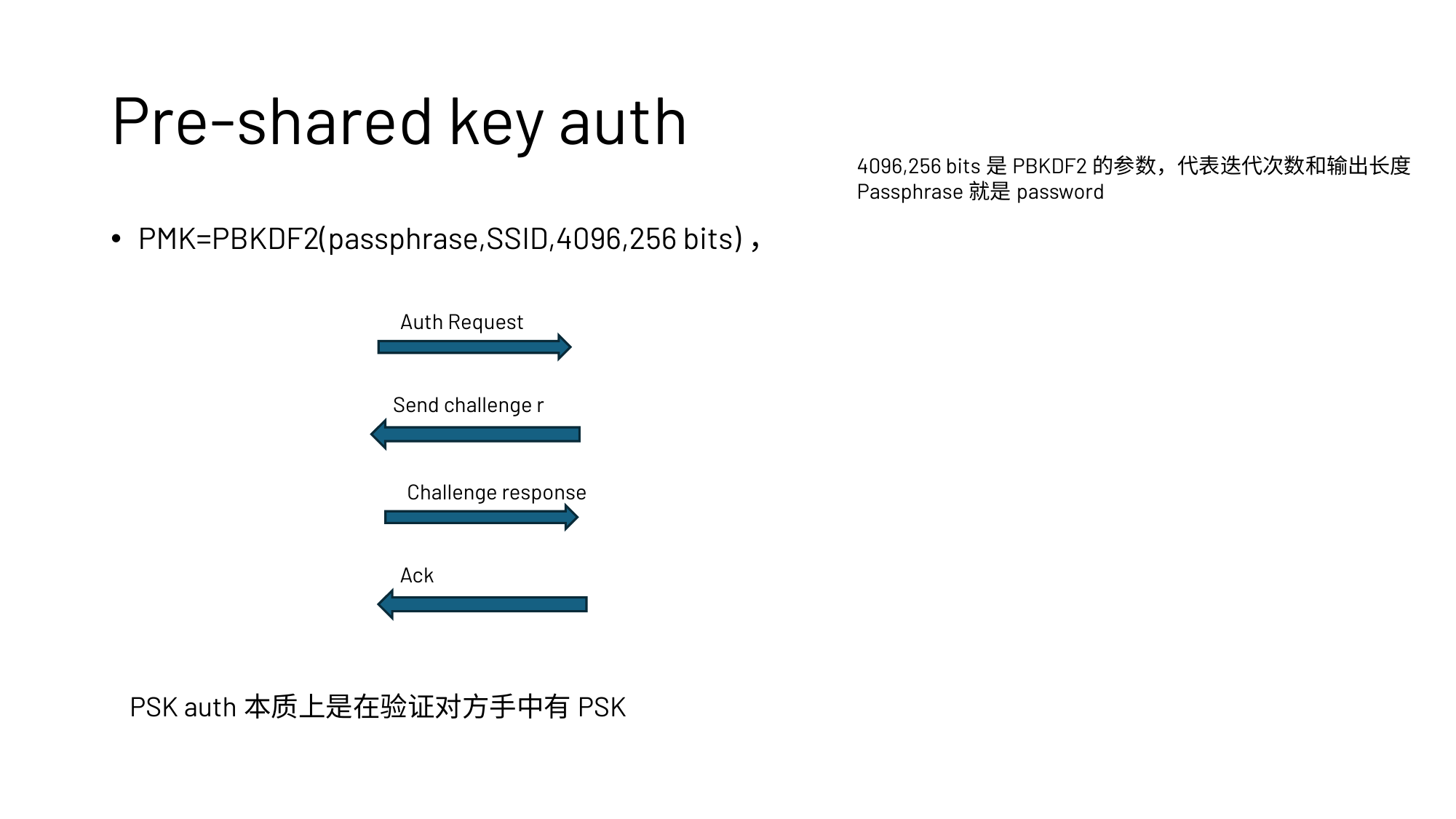

# Pre-shared key auth
4096,256 bits是PBKDF2的参数，代表迭代次数和输出长度
Passphrase就是password
PMK=PBKDF2(passphrase,SSID,4096,256 bits)，
Auth Request

Send challenge r

Challenge response

Ack

PSK auth本质上是在验证对方手中有PSK